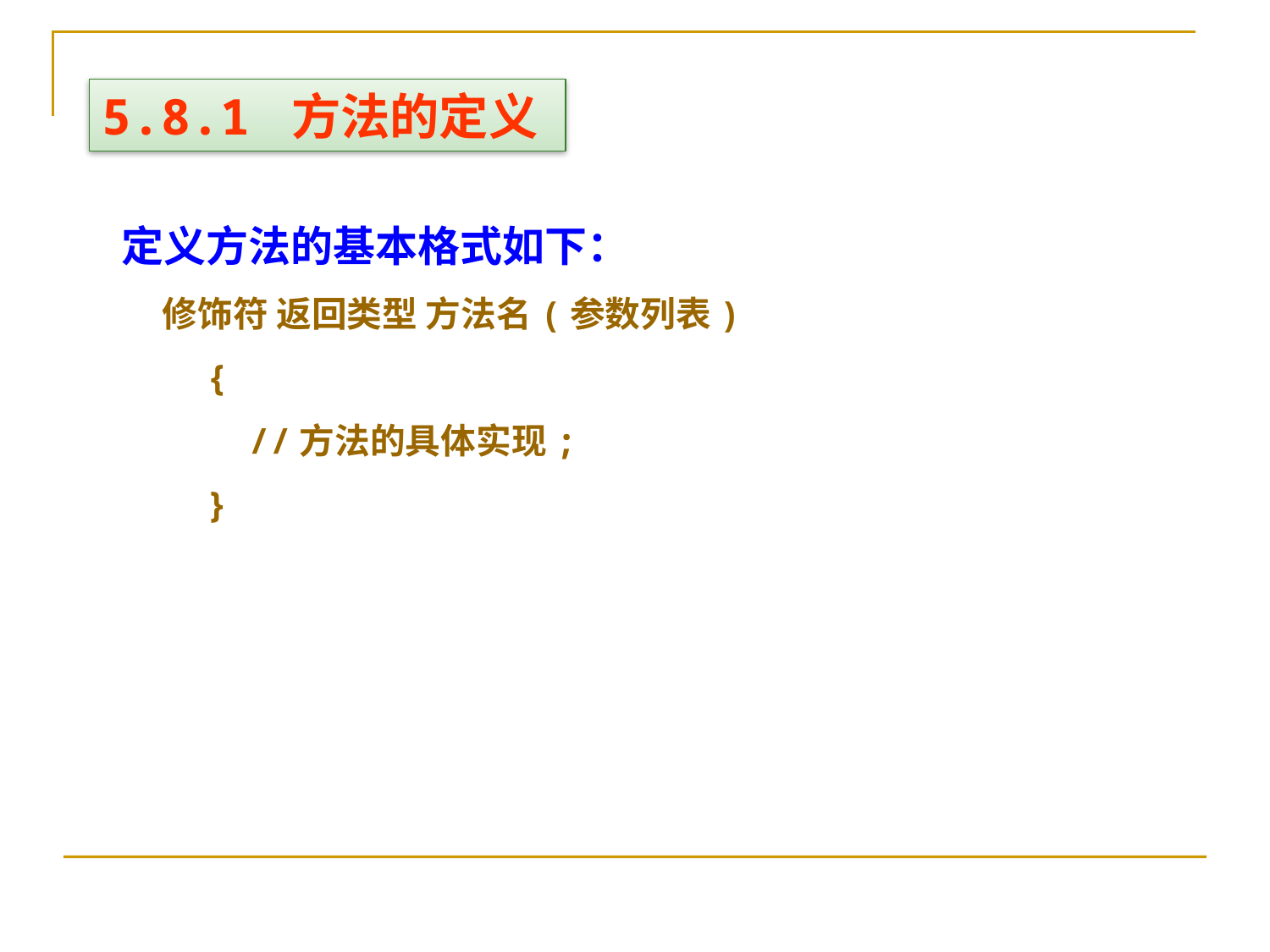

5.8.1 方法的定义
定义方法的基本格式如下：
    修饰符 返回类型 方法名(参数列表)
    {
	//方法的具体实现;
    }